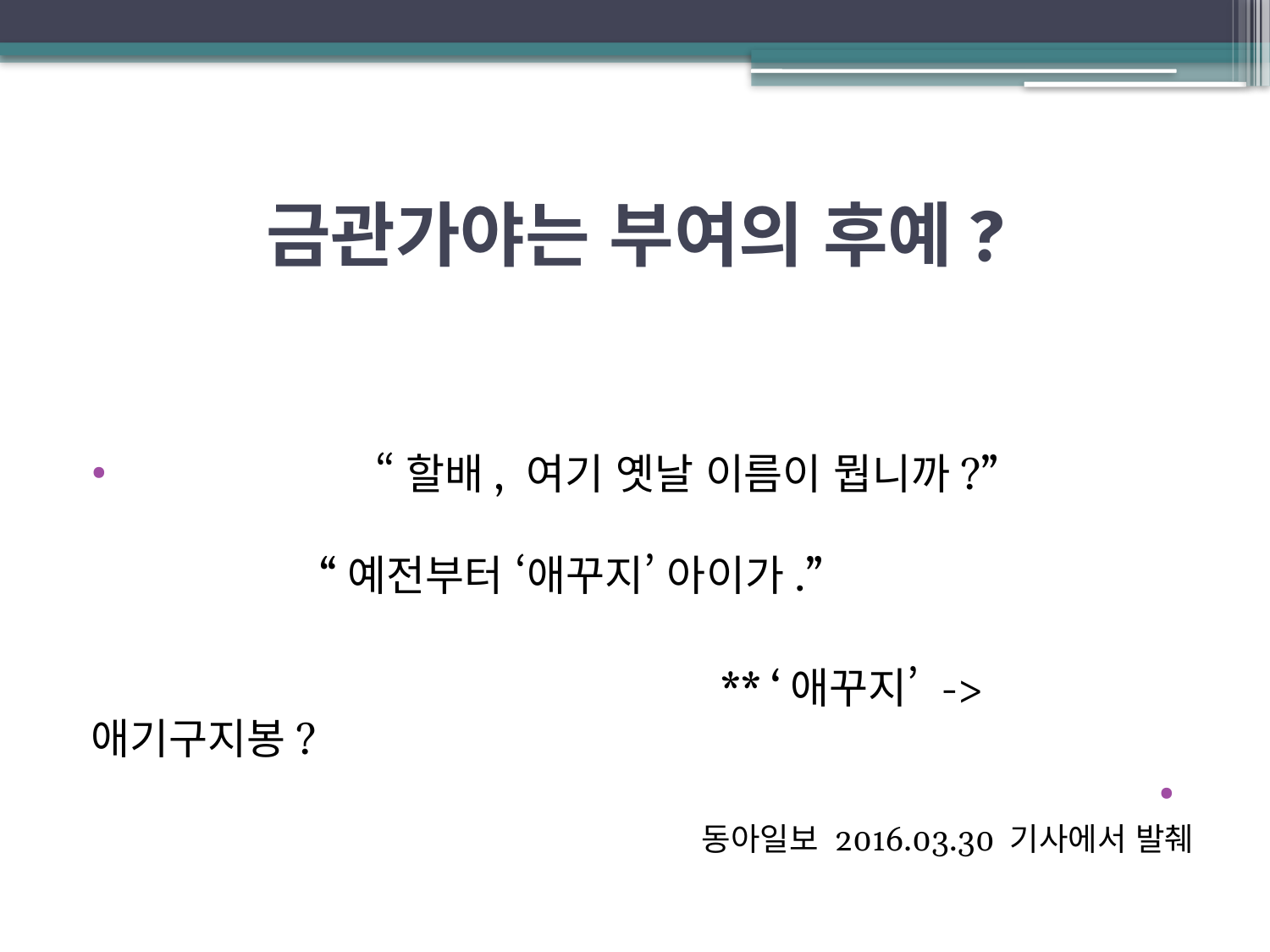

# 금관가야는 부여의 후예?

                     “할배, 여기 옛날 이름이 뭡니까?” 
                   “예전부터 ‘애꾸지’ 아이가.”

                                                              ** ‘애꾸지’ -> 애기구지봉?
동아일보 2016.03.30 기사에서 발췌